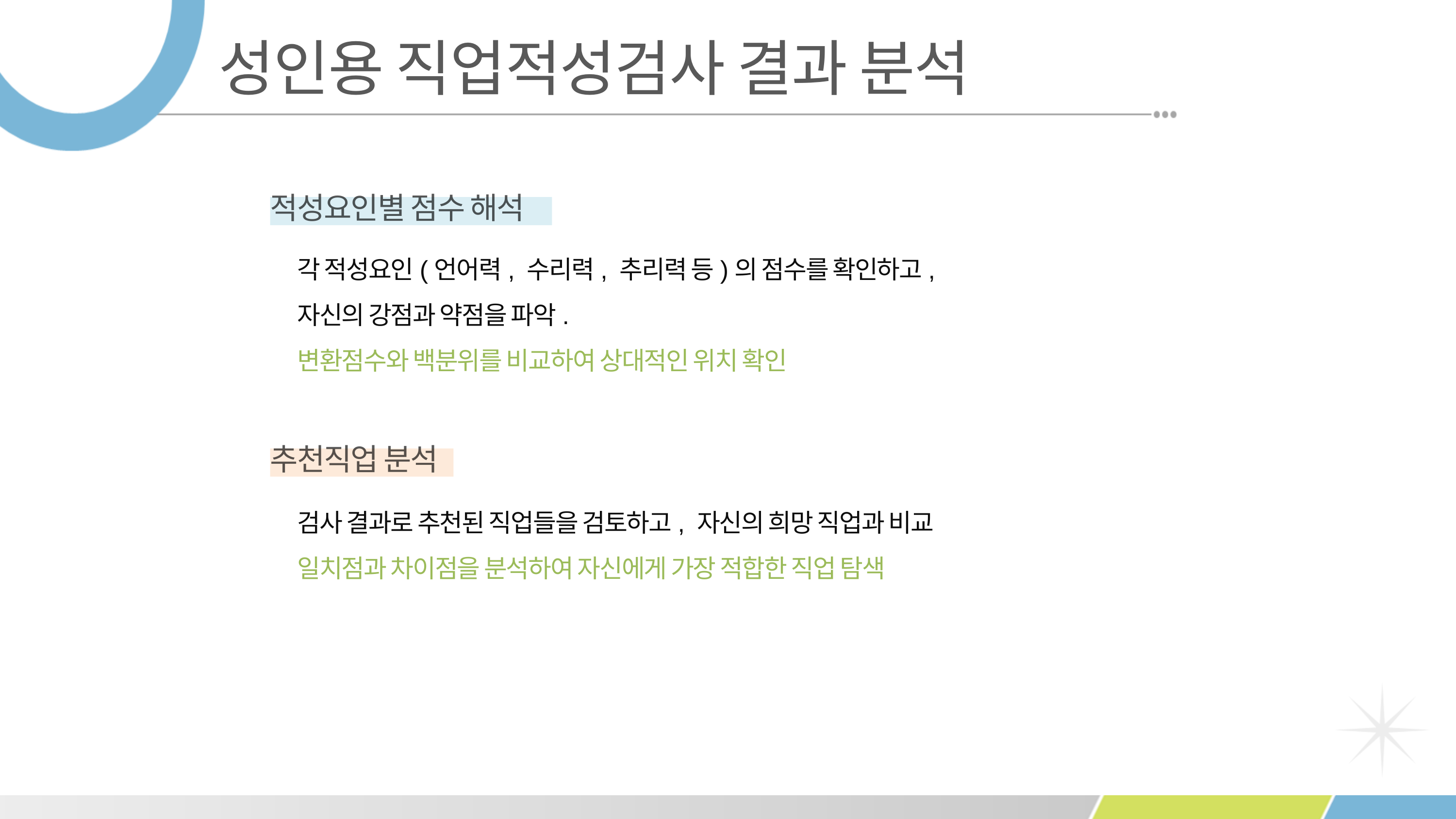

성인용 직업적성검사 결과 분석
적성요인별 점수 해석
각 적성요인(언어력, 수리력, 추리력 등)의 점수를 확인하고,
자신의 강점과 약점을 파악.
변환점수와 백분위를 비교하여 상대적인 위치 확인

추천직업 분석
검사 결과로 추천된 직업들을 검토하고, 자신의 희망 직업과 비교
일치점과 차이점을 분석하여 자신에게 가장 적합한 직업 탐색